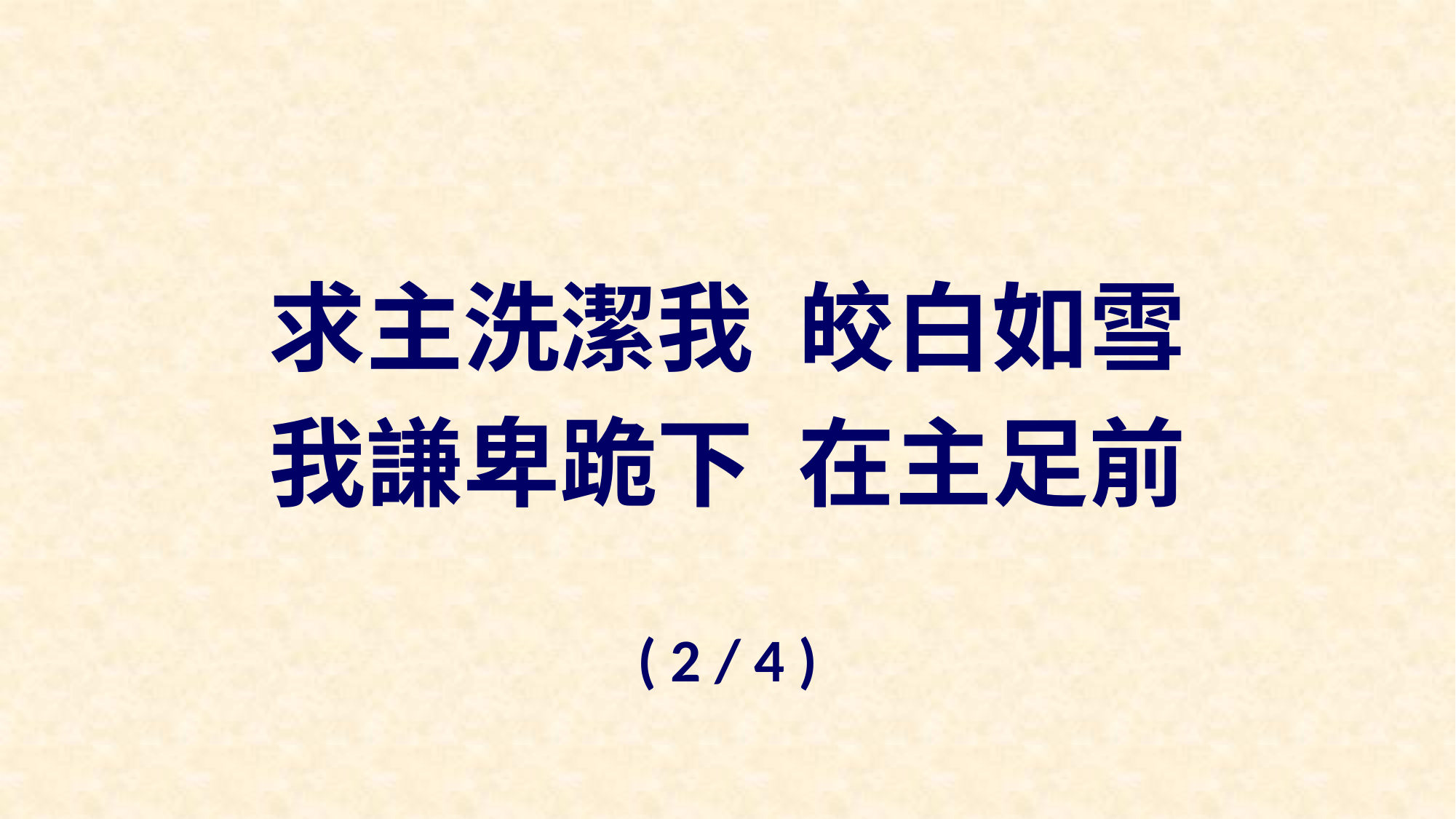

求主洗潔我  皎白如雪
我謙卑跪下  在主足前
( 2 / 4 )